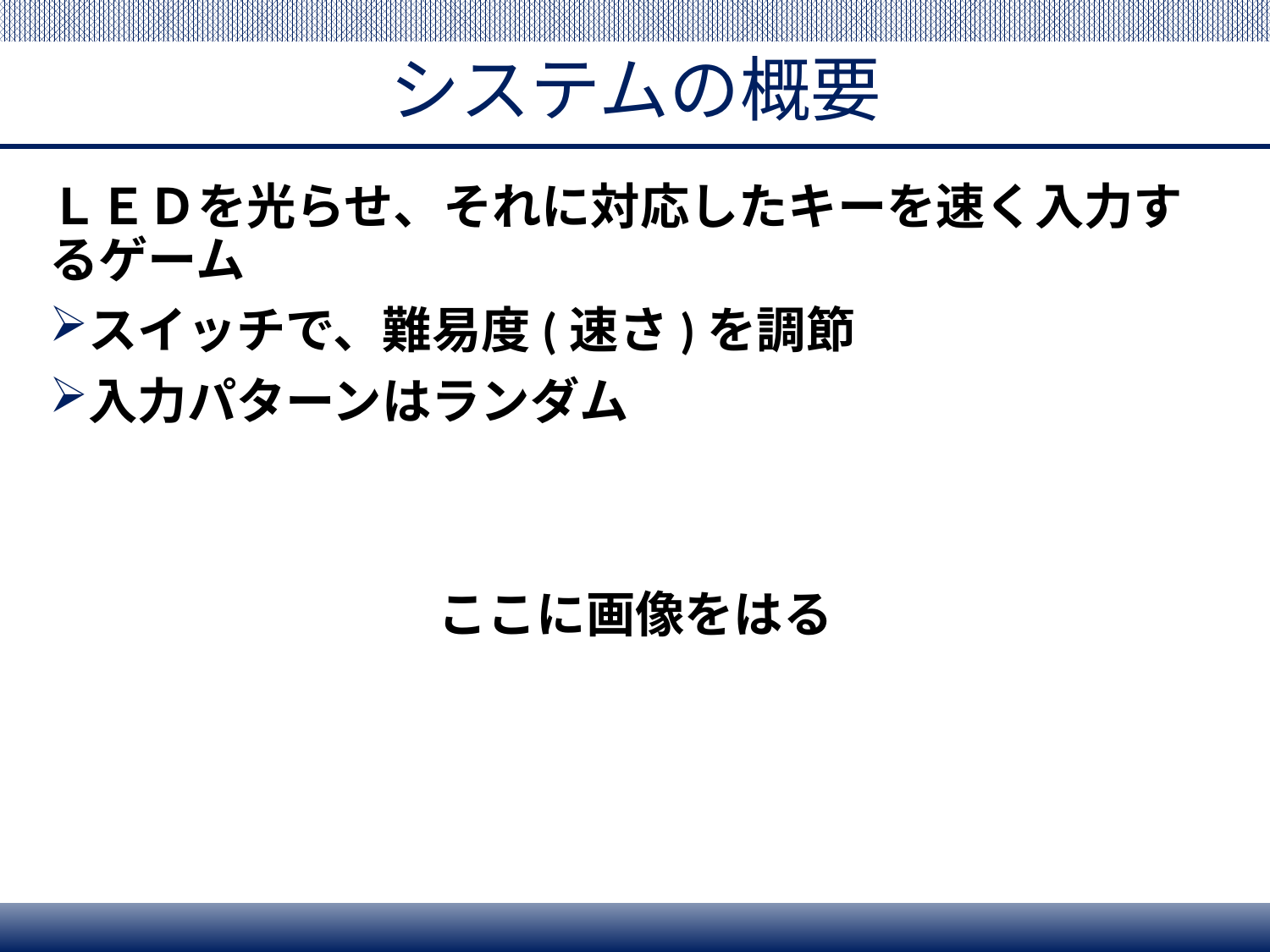

# システムの概要
ＬＥＤを光らせ、それに対応したキーを速く入力するゲーム
スイッチで、難易度(速さ)を調節
入力パターンはランダム

ここに画像をはる